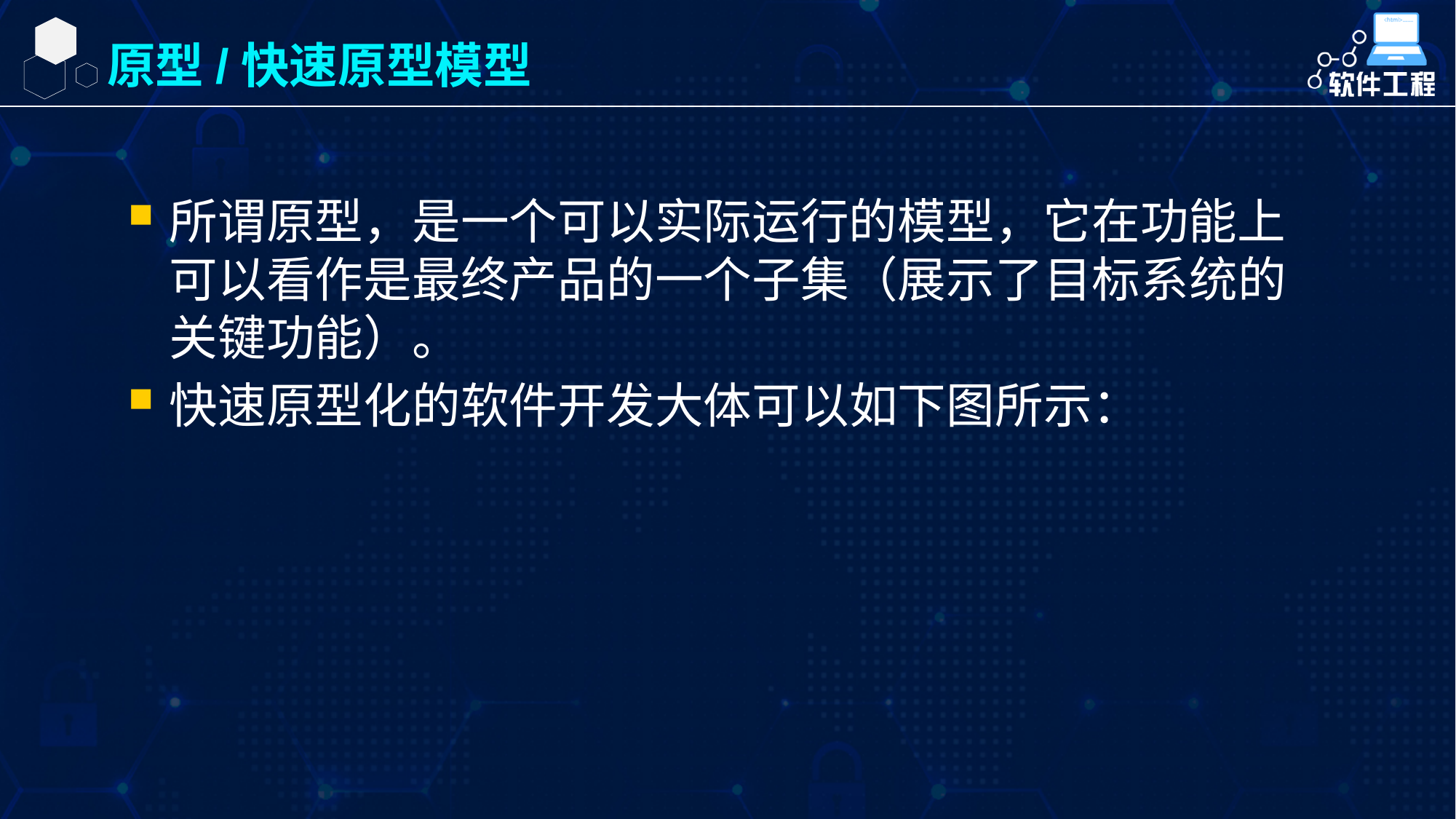

原型/快速原型模型

所谓原型，是一个可以实际运行的模型，它在功能上可以看作是最终产品的一个子集（展示了目标系统的关键功能）。
快速原型化的软件开发大体可以如下图所示：